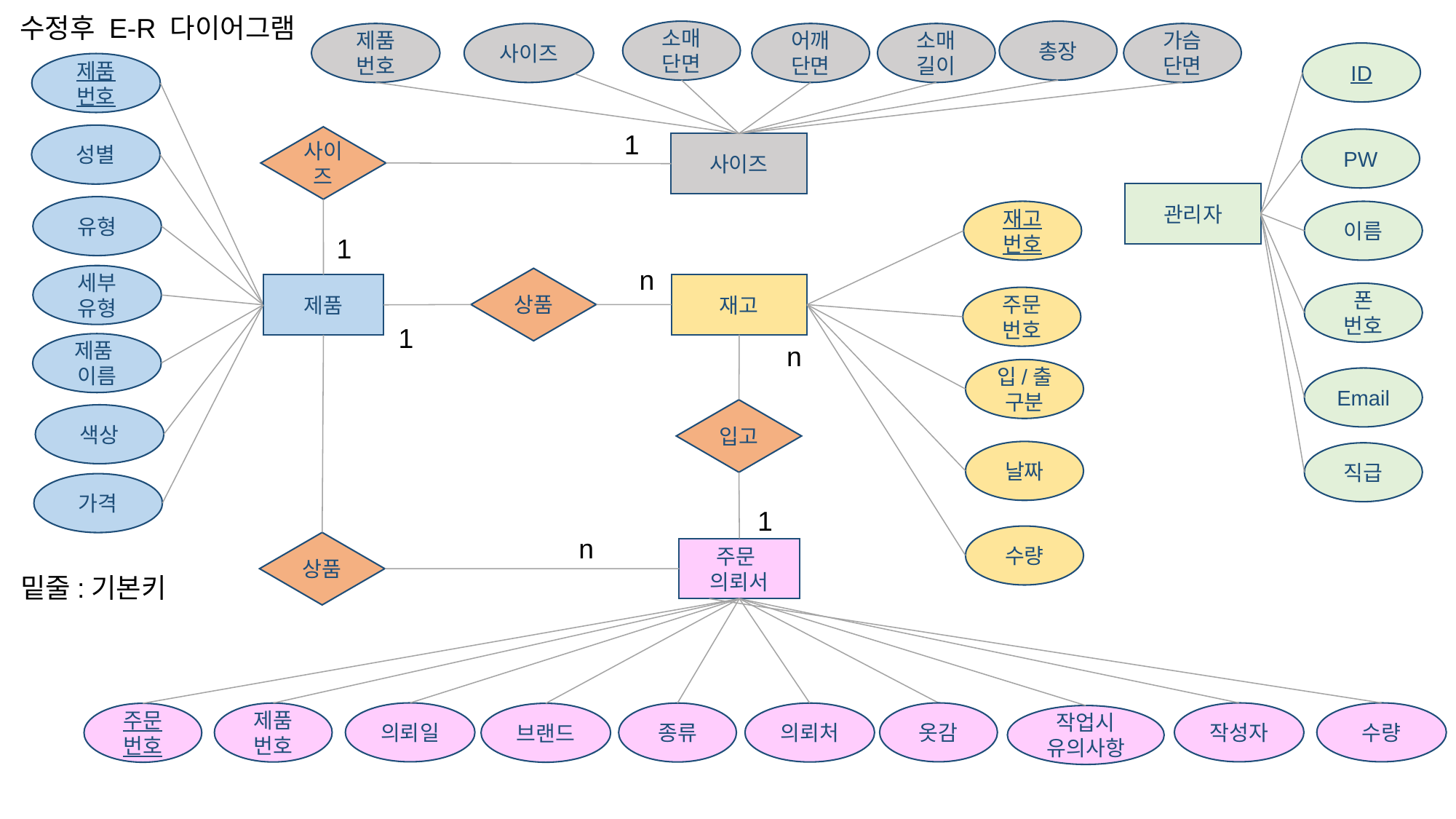

수정후 E-R 다이어그램
소매
단면
총장
제품
번호
어깨
단면
소매
길이
가슴 단면
사이즈
ID
제품
번호
1
성별
사이즈
PW
사이즈
관리자
유형
재고
번호
이름
1
n
세부 유형
상품
재고
제품
폰
번호
주문
번호
1
제품
이름
n
입/출
구분
Email
입고
색상
날짜
직급
가격
1
n
수량
상품
주문
의뢰서
밑줄:기본키
의뢰일
옷감
작성자
수량
제품
번호
종류
의뢰처
주문
번호
브랜드
작업시
유의사항